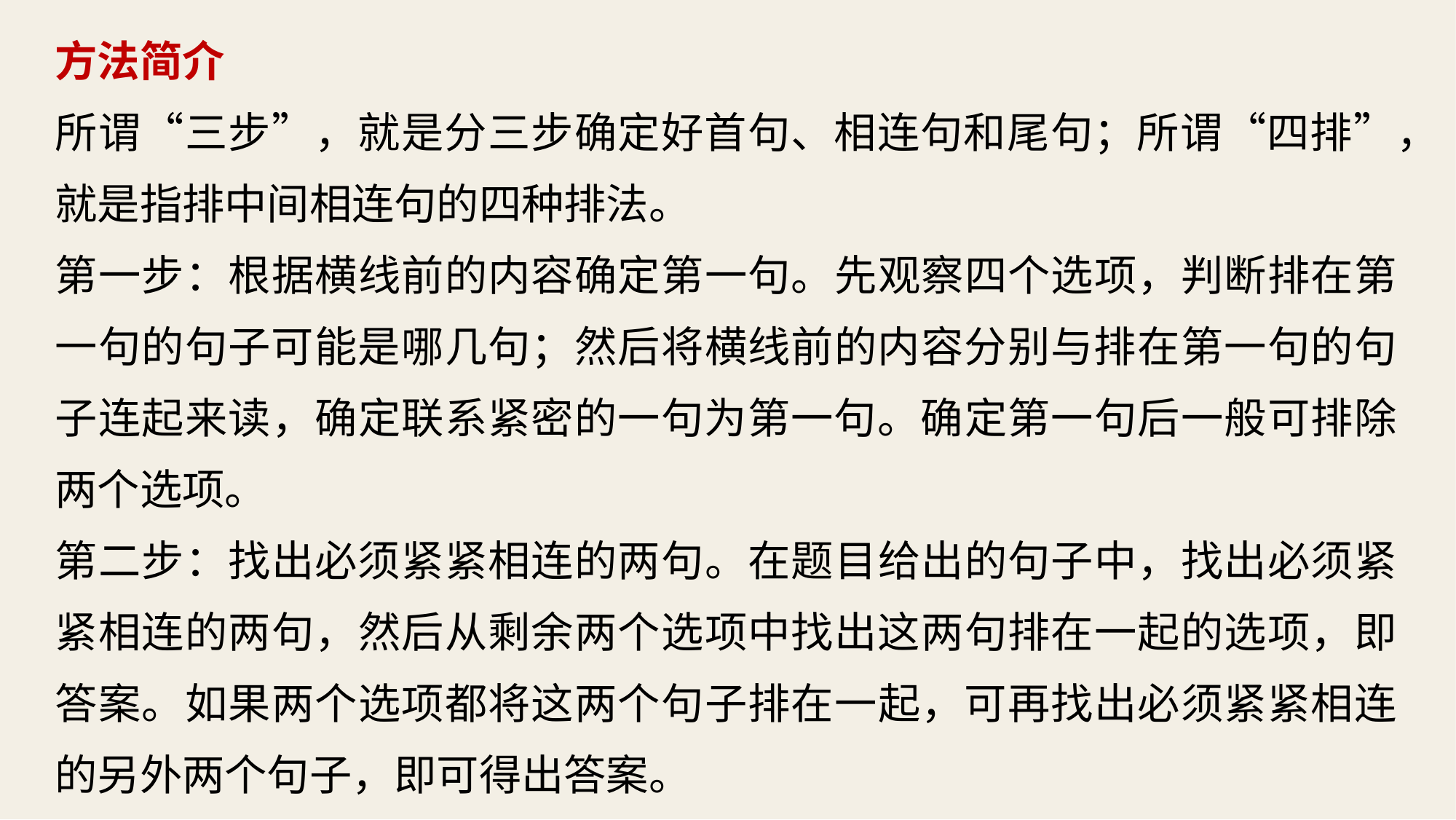

方法简介
所谓“三步”，就是分三步确定好首句、相连句和尾句；所谓“四排”，就是指排中间相连句的四种排法。
第一步：根据横线前的内容确定第一句。先观察四个选项，判断排在第一句的句子可能是哪几句；然后将横线前的内容分别与排在第一句的句子连起来读，确定联系紧密的一句为第一句。确定第一句后一般可排除两个选项。
第二步：找出必须紧紧相连的两句。在题目给出的句子中，找出必须紧紧相连的两句，然后从剩余两个选项中找出这两句排在一起的选项，即答案。如果两个选项都将这两个句子排在一起，可再找出必须紧紧相连的另外两个句子，即可得出答案。